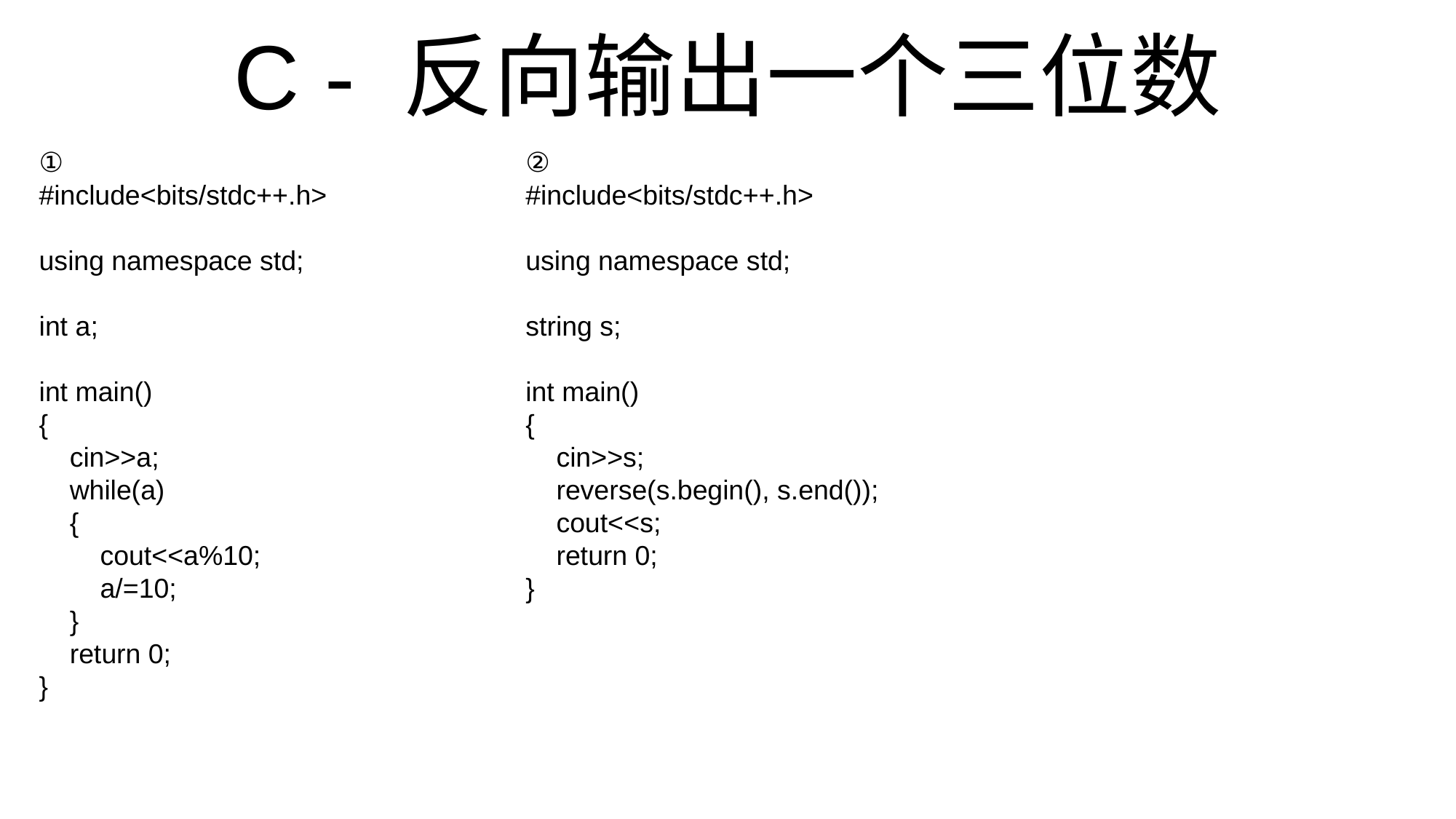

# C - 反向输出一个三位数
①
#include<bits/stdc++.h>

using namespace std;

int a;

int main()
{
    cin>>a;
    while(a)
    {
        cout<<a%10;
        a/=10;
    }
    return 0;
}
②
#include<bits/stdc++.h>

using namespace std;

string s;

int main()
{
    cin>>s;
    reverse(s.begin(), s.end());
    cout<<s;
    return 0;
}